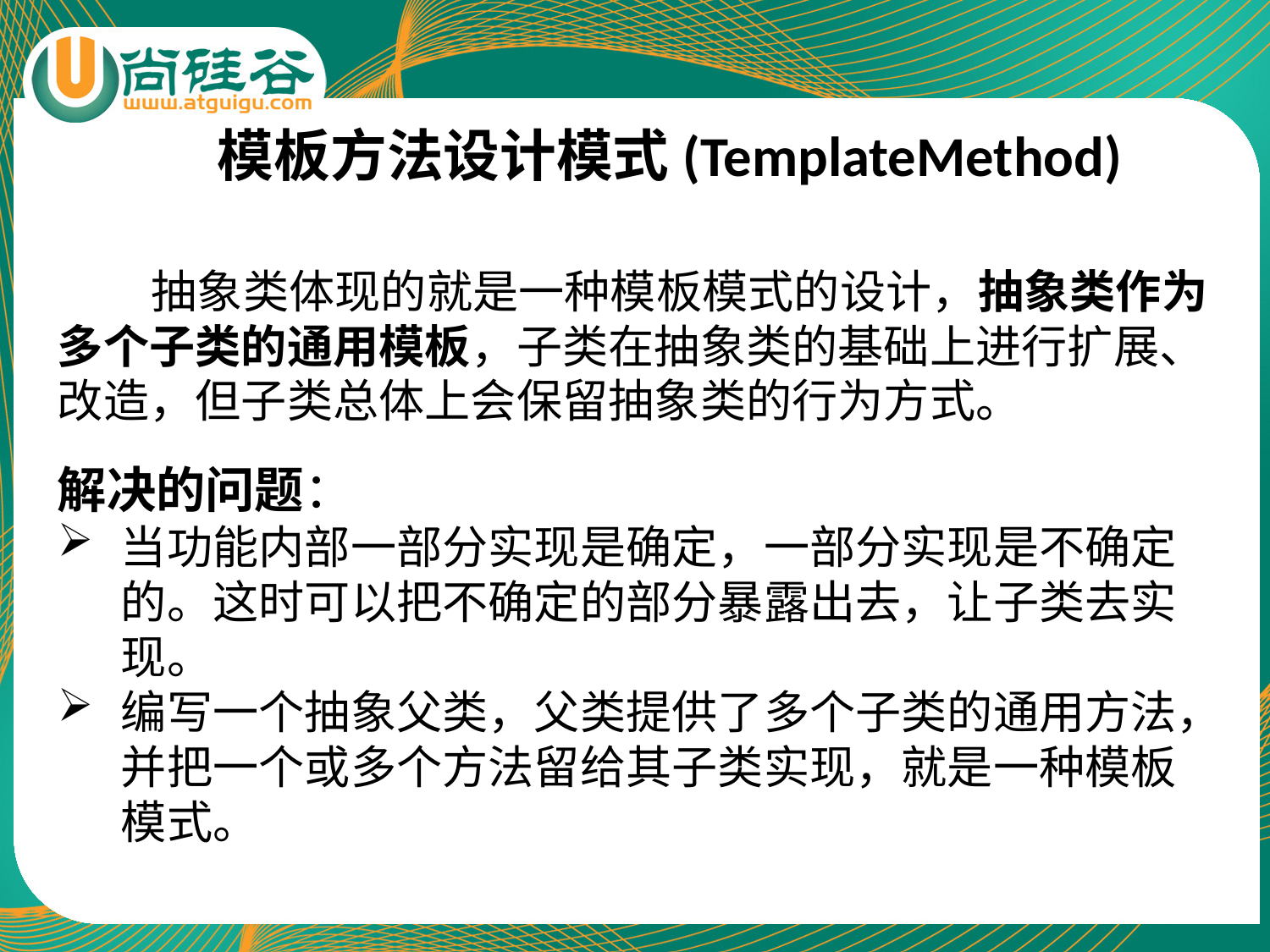

模板方法设计模式(TemplateMethod)
        抽象类体现的就是一种模板模式的设计，抽象类作为多个子类的通用模板，子类在抽象类的基础上进行扩展、改造，但子类总体上会保留抽象类的行为方式。
解决的问题：
当功能内部一部分实现是确定，一部分实现是不确定的。这时可以把不确定的部分暴露出去，让子类去实现。
编写一个抽象父类，父类提供了多个子类的通用方法，并把一个或多个方法留给其子类实现，就是一种模板模式。